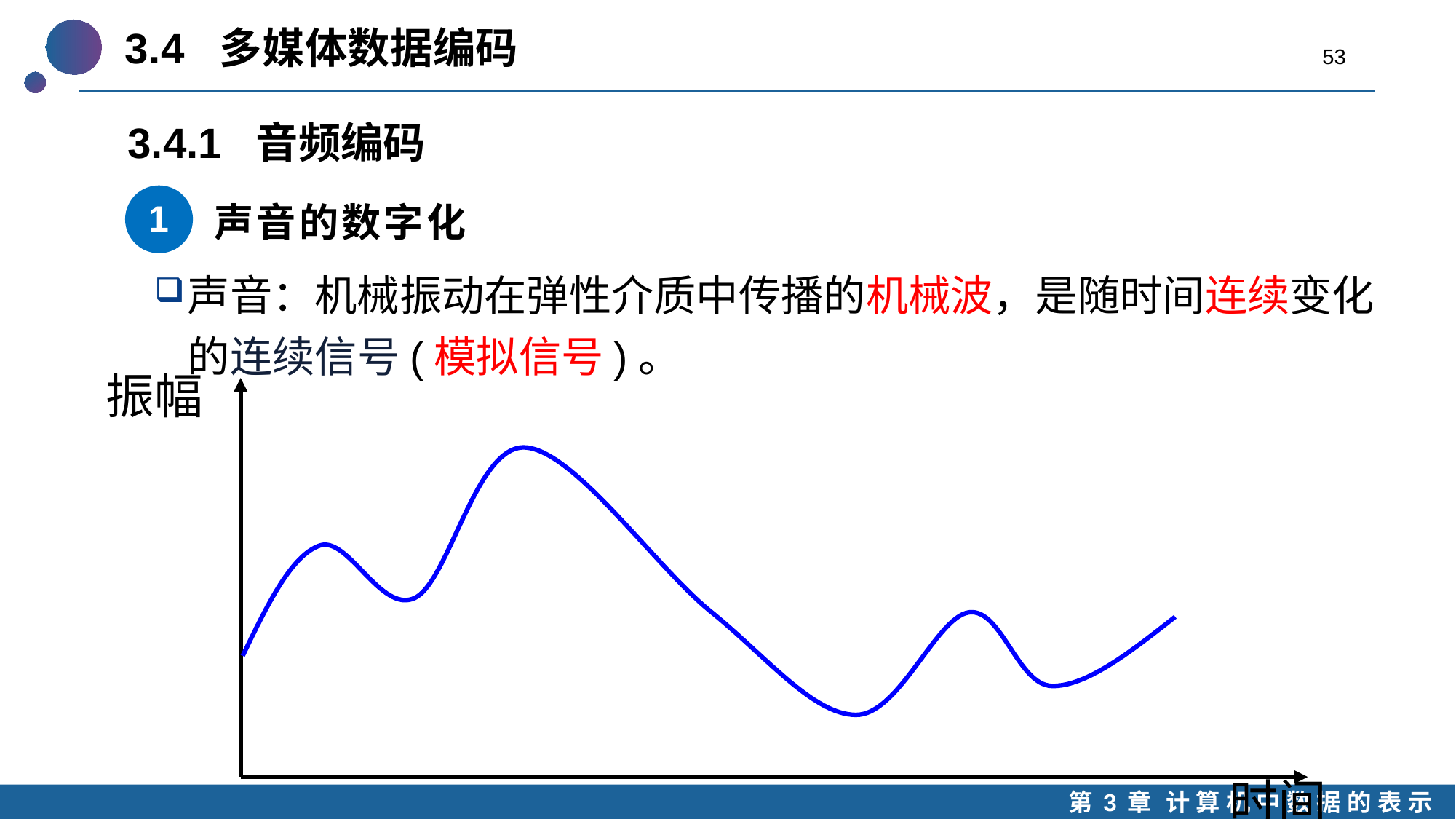

3.4  多媒体数据编码

53
3.4.1  音频编码
1
声音的数字化
声音：机械振动在弹性介质中传播的机械波，是随时间连续变化的连续信号(模拟信号)。

振幅

时间